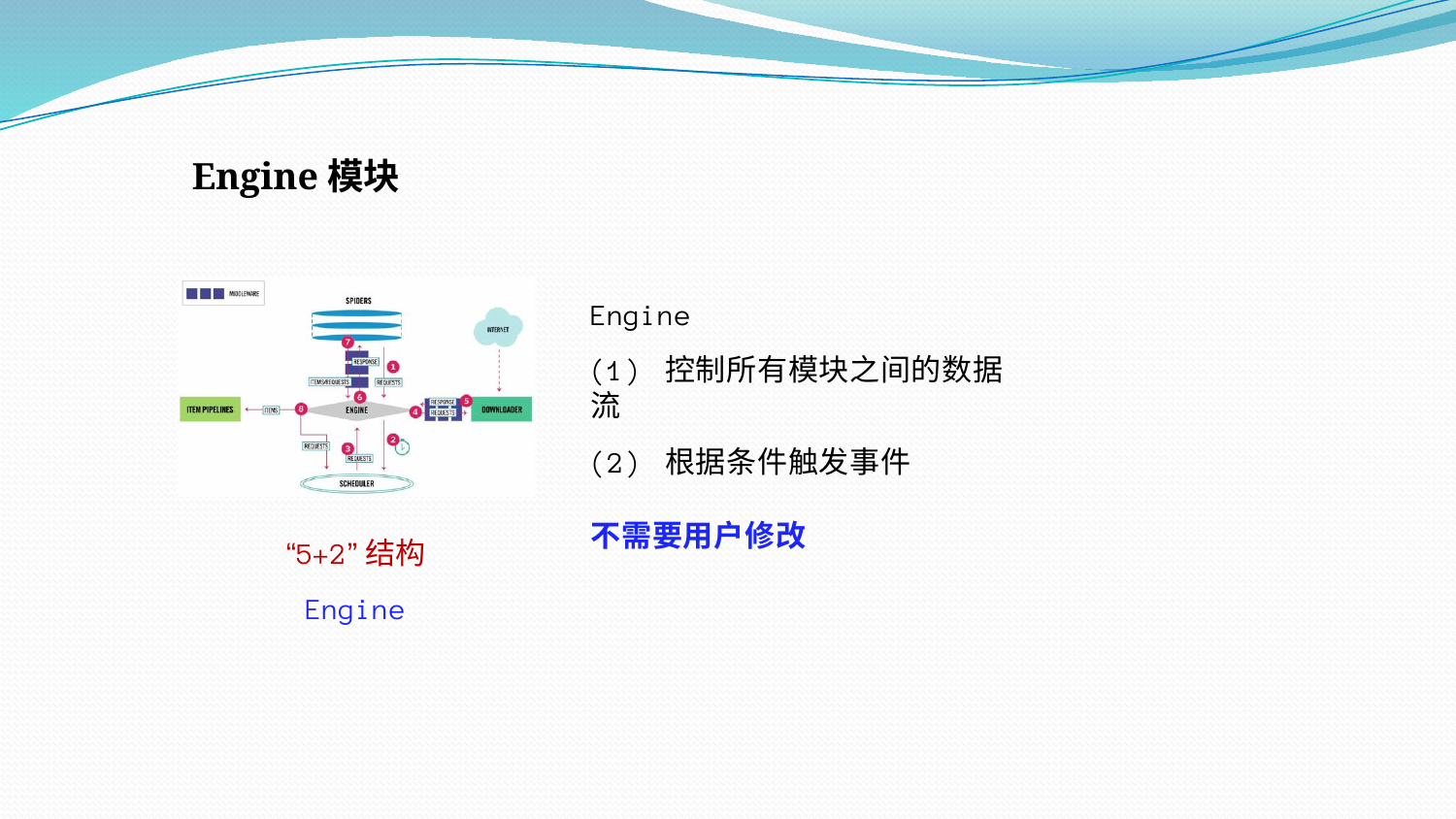

Engine模块

Engine
(1) 控制所有模块之间的数据流
(2) 根据条件触发事件
不需要用户修改
“5+2”结构
Engine